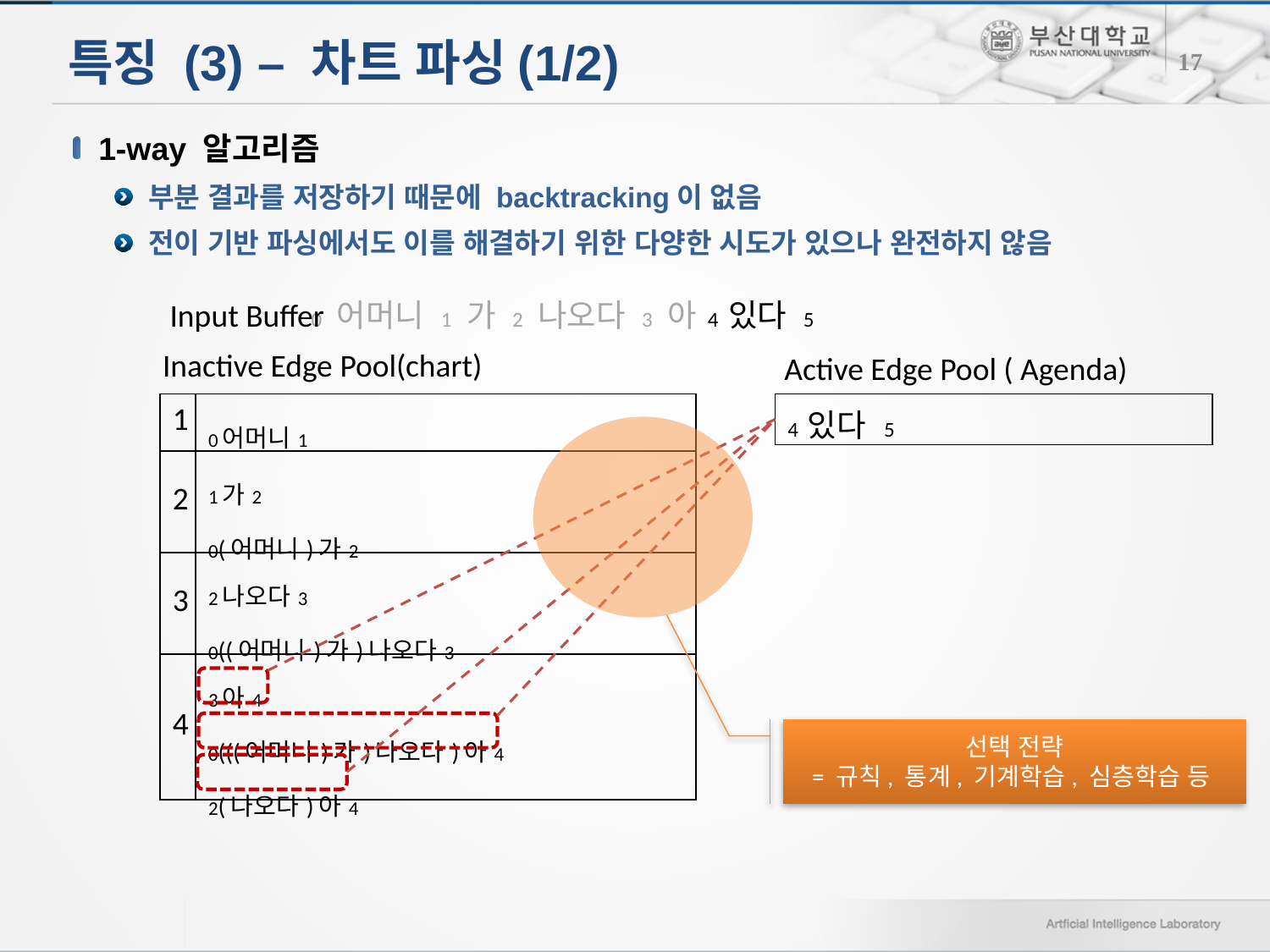

# 특징 (3) – 차트 파싱(1/2)
17
1-way 알고리즘
부분 결과를 저장하기 때문에 backtracking이 없음
전이 기반 파싱에서도 이를 해결하기 위한 다양한 시도가 있으나 완전하지 않음

Input Buffer
0 어머니 1 가 2 나오다 3 아 4 있다 5
Inactive Edge Pool(chart)
Active Edge Pool ( Agenda)
| 1 | 0어머니1 |
| --- | --- |
| 2 | 1가2 0(어머니)가2 |
| 3 | 2나오다3 0((어머니)가)나오다3 |
| 4 | 3아4 0(((어머니)가)나오다)아4 2(나오다)아4 |
| 4 있다 5 |
| --- |

선택 전략
= 규칙, 통계, 기계학습, 심층학습 등